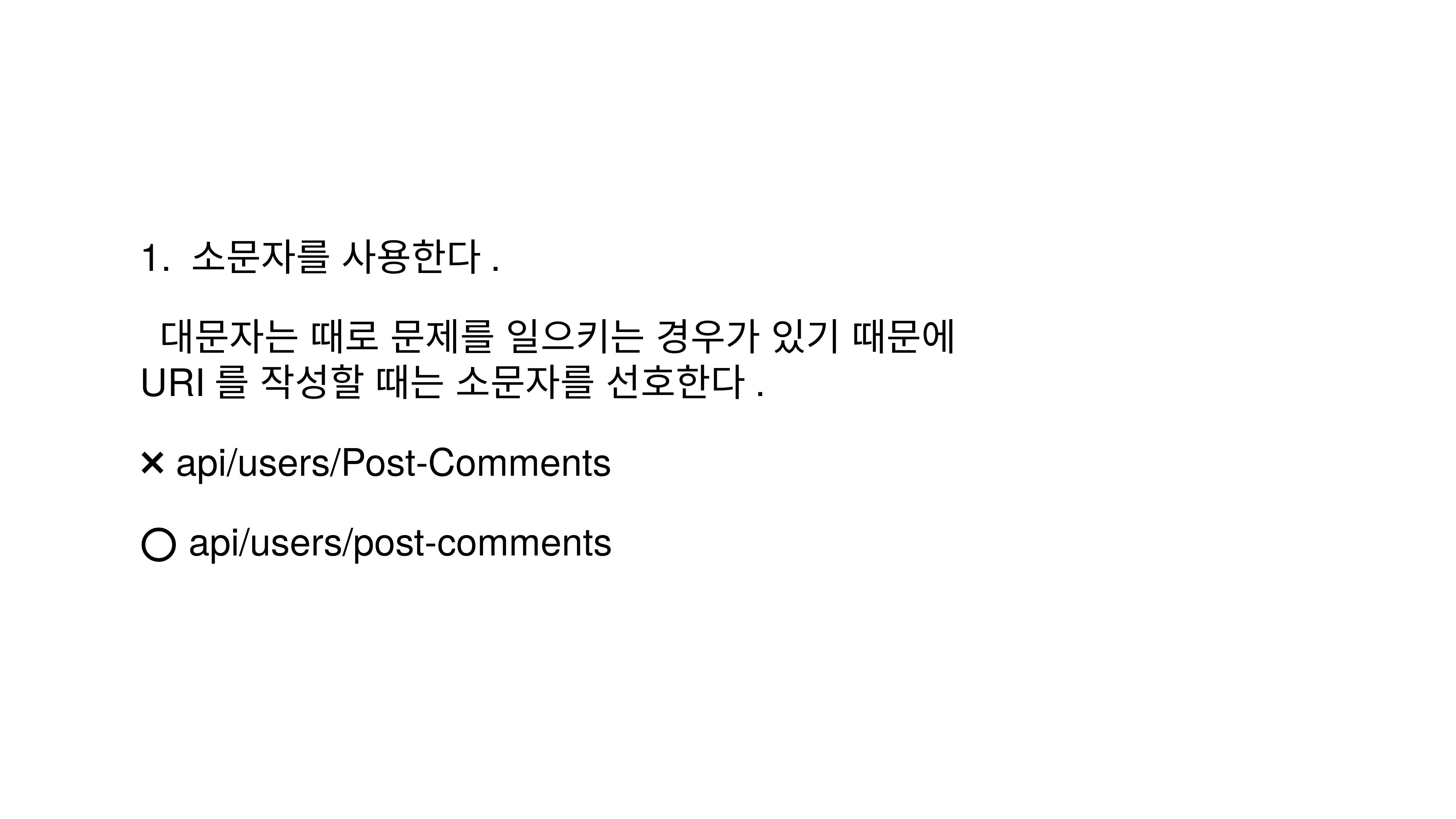

1. 소문자를 사용한다.
 대문자는 때로 문제를 일으키는 경우가 있기 때문에
URI를 작성할 때는 소문자를 선호한다.
❌ api/users/Post-Comments
⭕ api/users/post-comments